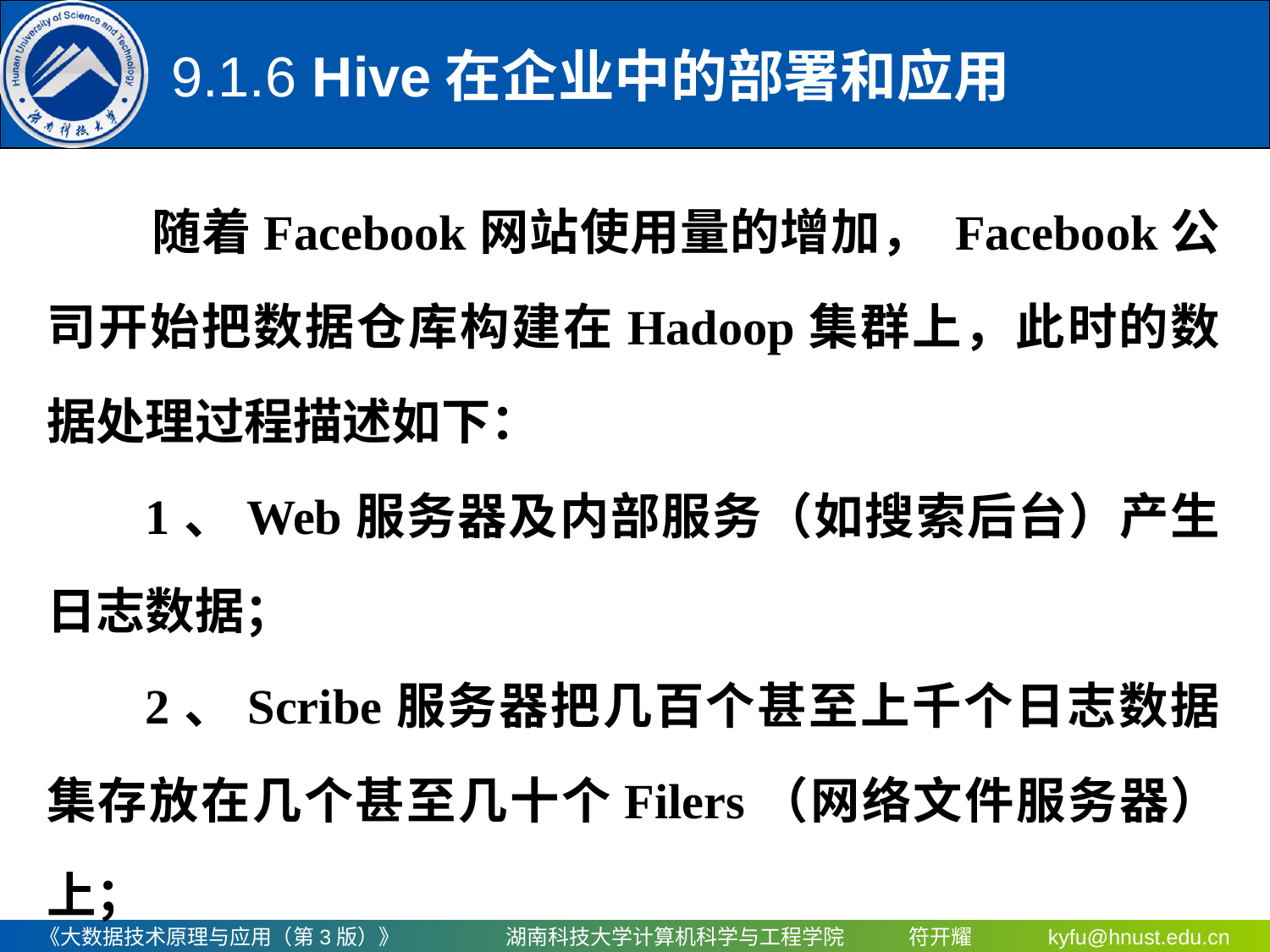

9.1.6 Hive在企业中的部署和应用
           随着Facebook网站使用量的增加， Facebook公司开始把数据仓库构建在Hadoop集群上，此时的数据处理过程描述如下：
1、Web服务器及内部服务（如搜索后台）产生日志数据；
2、Scribe服务器把几百个甚至上千个日志数据集存放在几个甚至几十个Filers（网络文件服务器）上；